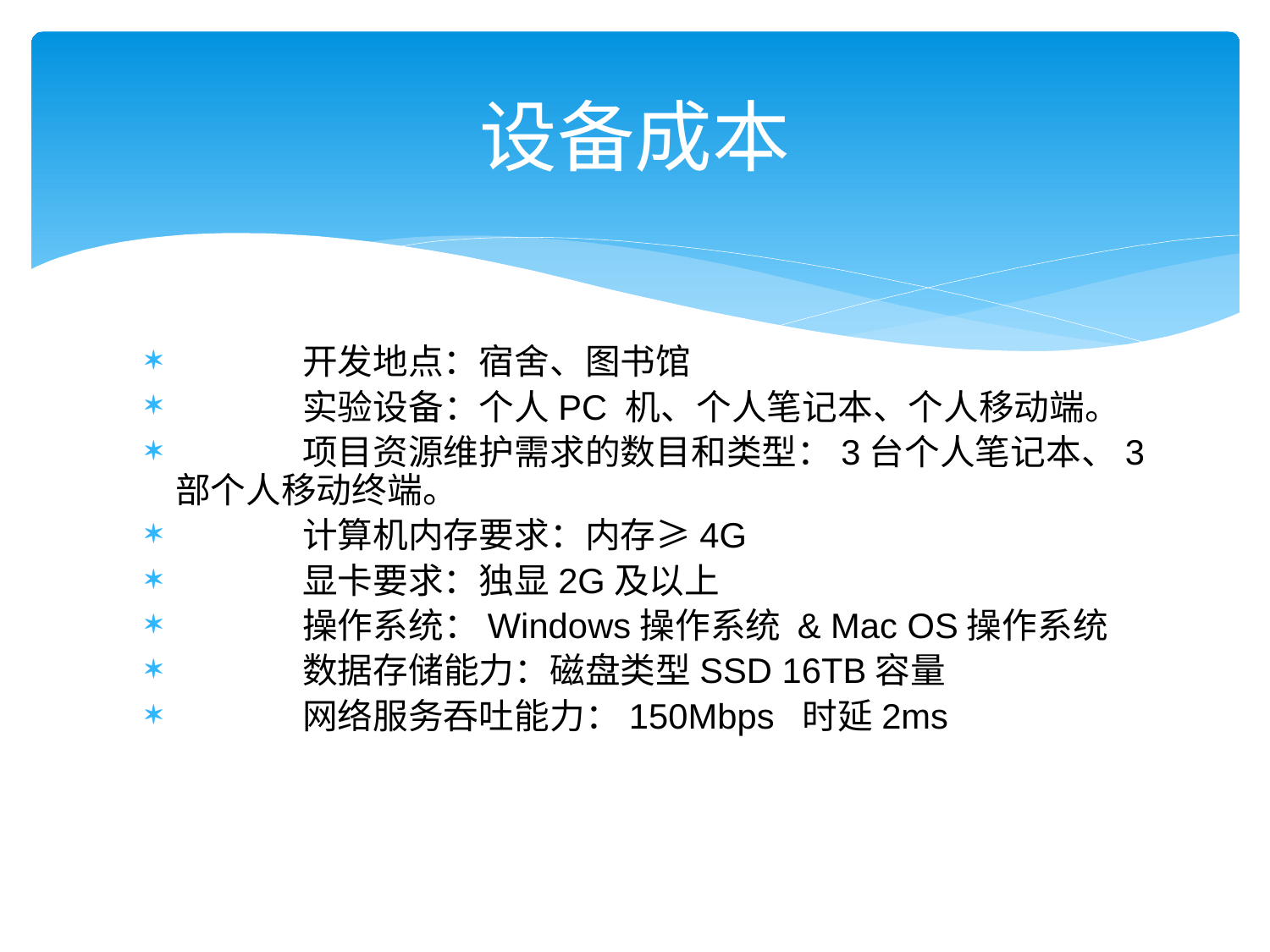

# 设备成本
	开发地点：宿舍、图书馆
	实验设备：个人PC 机、个人笔记本、个人移动端。
	项目资源维护需求的数目和类型：3台个人笔记本、3部个人移动终端。
	计算机内存要求：内存≥4G
	显卡要求：独显2G及以上
	操作系统：Windows操作系统 & Mac OS操作系统
	数据存储能力：磁盘类型SSD 16TB容量
	网络服务吞吐能力：150Mbps  时延2ms